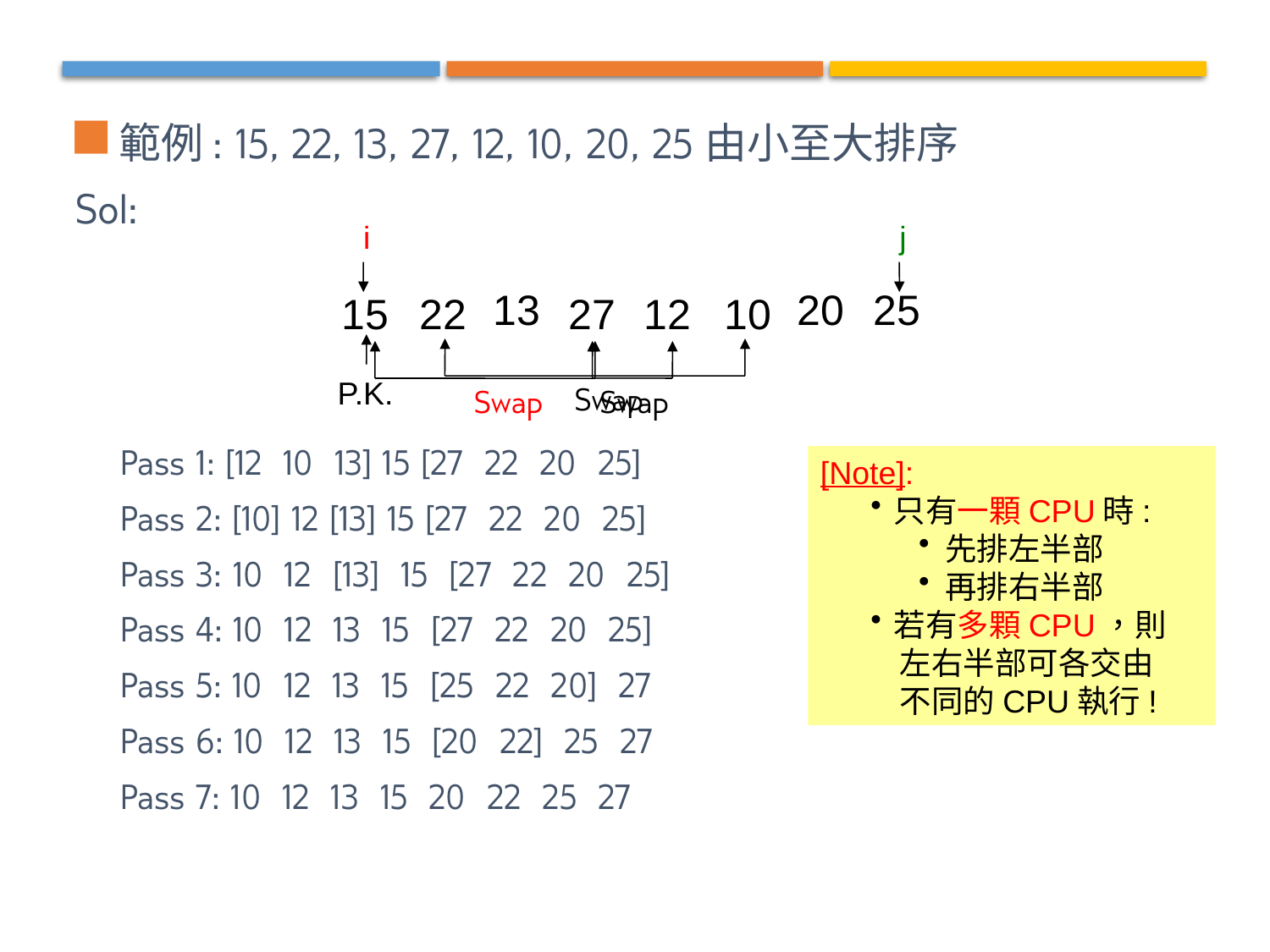

範例: 15, 22, 13, 27, 12, 10, 20, 25由小至大排序
Sol:

Pass 1: [12  10  13] 15 [27  22  20  25]
Pass 2: [10] 12 [13] 15 [27  22  20  25]
Pass 3: 10  12  [13]  15  [27  22  20  25]
Pass 4: 10  12  13  15  [27  22  20  25]
Pass 5: 10  12  13  15  [25  22  20]  27
Pass 6: 10  12  13  15  [20  22]  25  27
Pass 7: 10  12  13  15  20  22  25  27
i

j

15

P.K.
22
27
12
10
|  |  | 13 |  |  |  | 20 | 25 |
| --- | --- | --- | --- | --- | --- | --- | --- |

Swap

Swap

Swap

[Note]:
只有一顆CPU時:
先排左半部
再排右半部
若有多顆CPU，則
   左右半部可各交由
   不同的CPU執行!